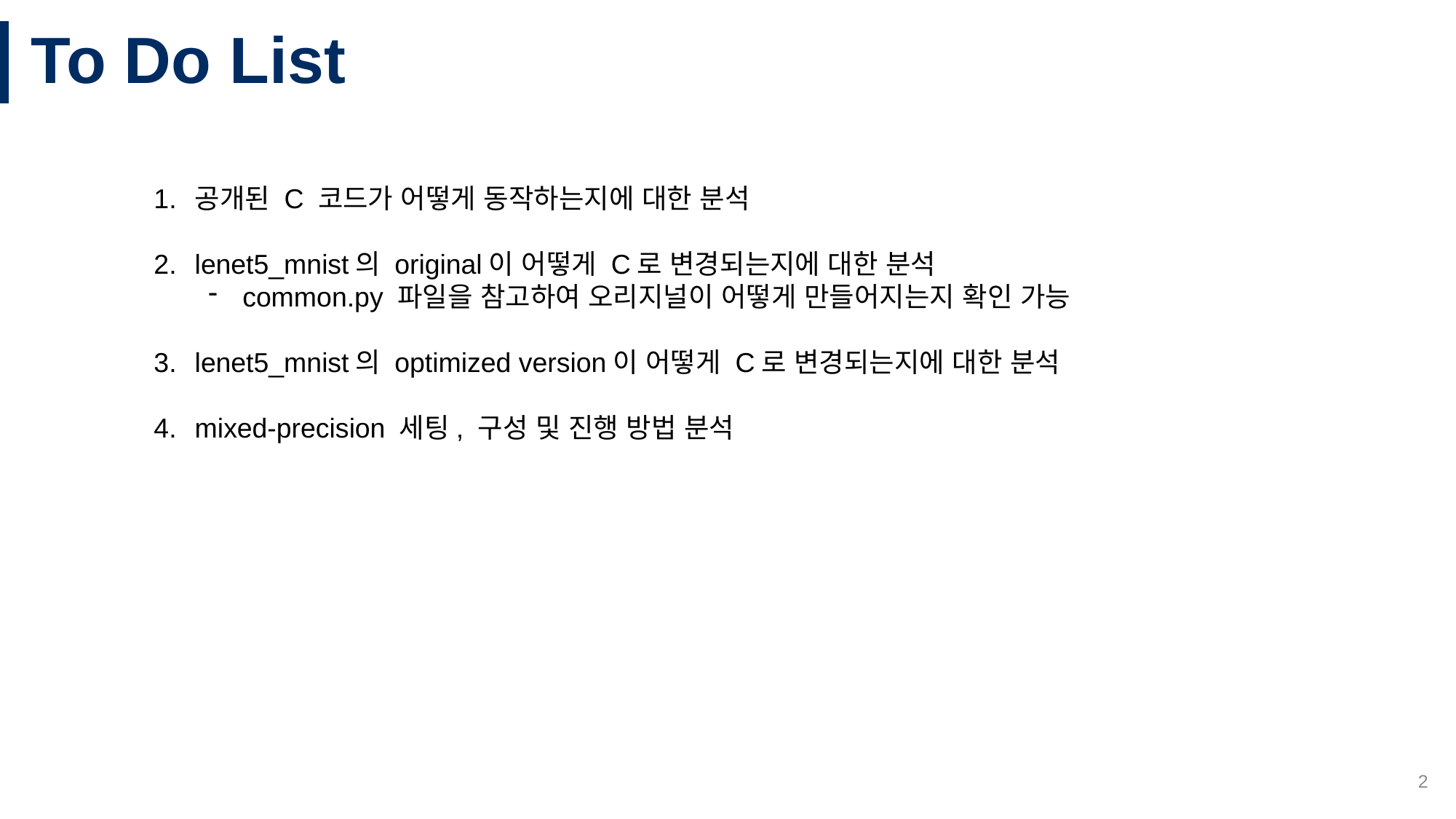

# To Do List
공개된 C 코드가 어떻게 동작하는지에 대한 분석

lenet5_mnist의 original이 어떻게 C로 변경되는지에 대한 분석
common.py 파일을 참고하여 오리지널이 어떻게 만들어지는지 확인 가능

lenet5_mnist의 optimized version이 어떻게 C로 변경되는지에 대한 분석

mixed-precision 세팅, 구성 및 진행 방법 분석
2